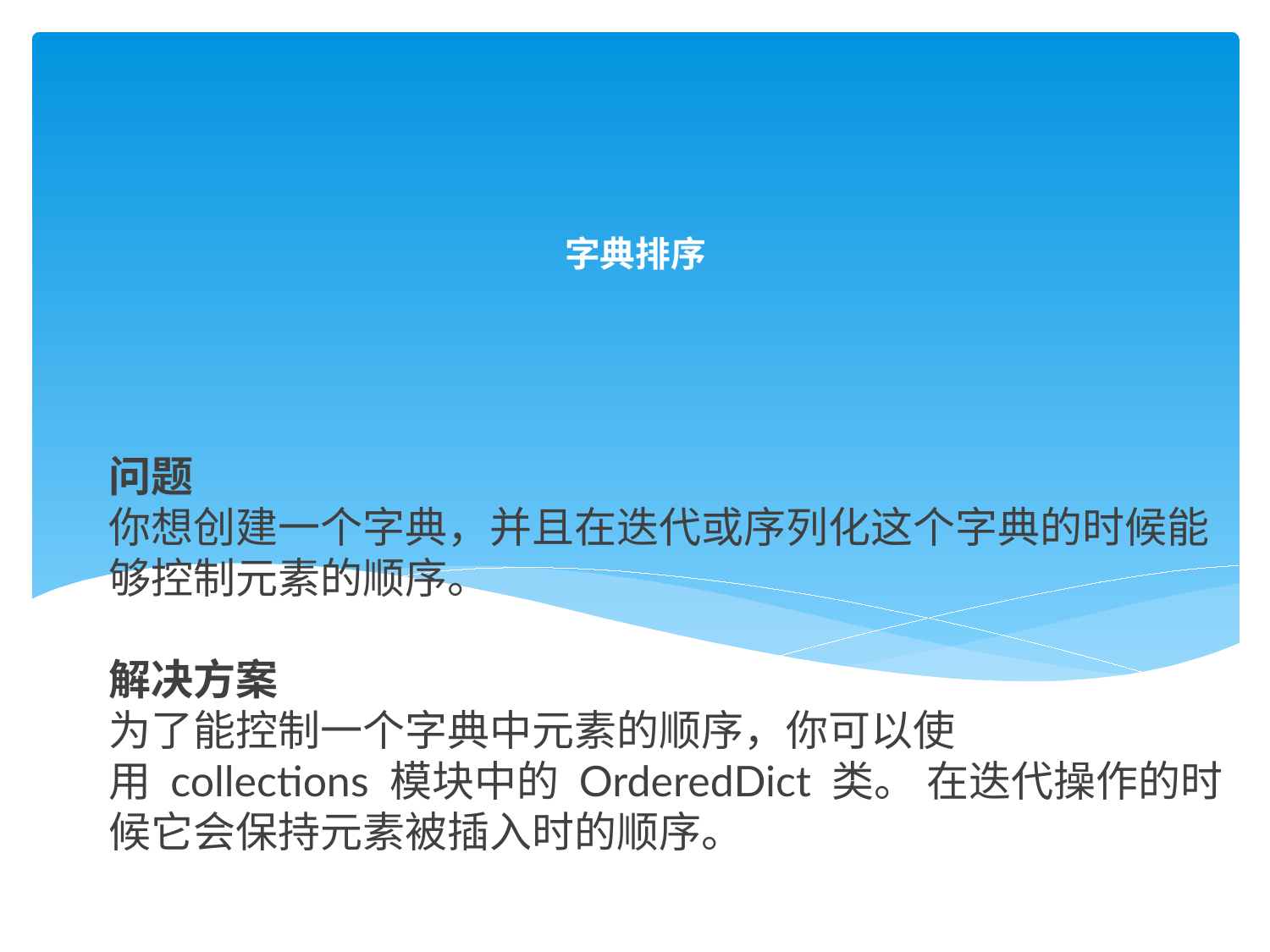

字典排序

# 问题 你想创建一个字典，并且在迭代或序列化这个字典的时候能够控制元素的顺序。 解决方案 为了能控制一个字典中元素的顺序，你可以使用 collections 模块中的 OrderedDict 类。 在迭代操作的时候它会保持元素被插入时的顺序。